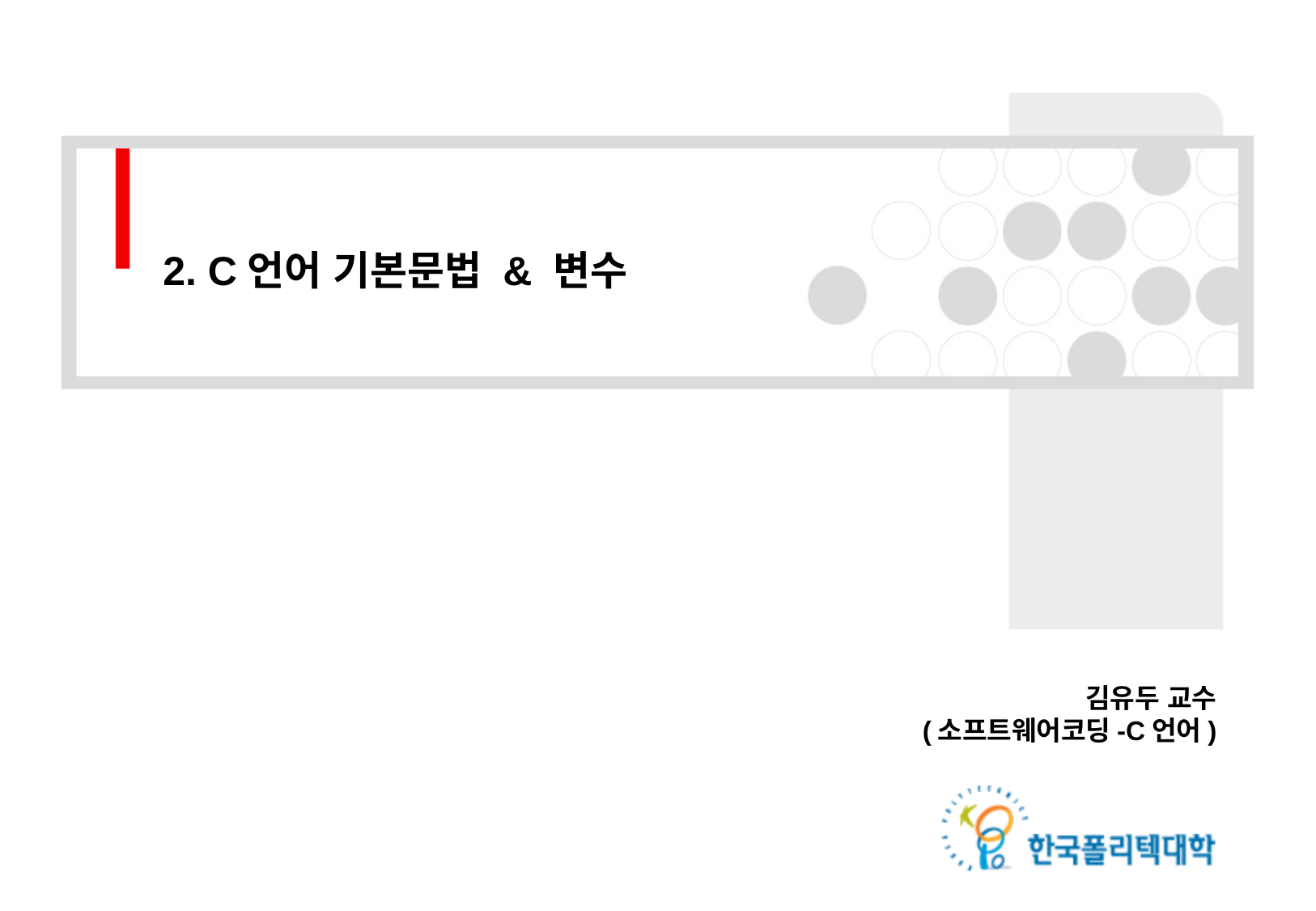

2. C언어 기본문법 & 변수
김유두 교수
(소프트웨어코딩-C언어)